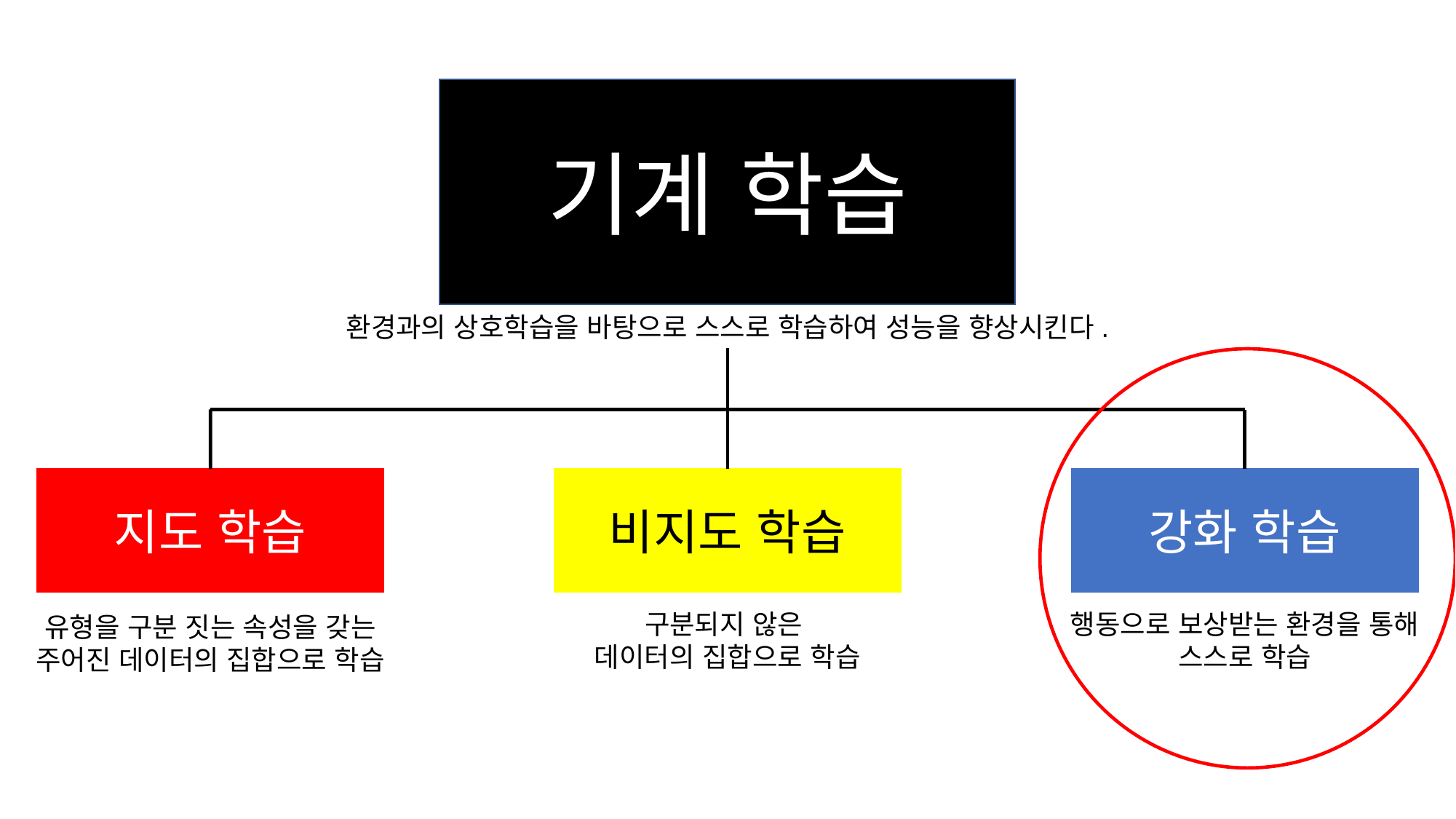

기계 학습
환경과의 상호학습을 바탕으로 스스로 학습하여 성능을 향상시킨다.

강화 학습
비지도 학습
지도 학습
행동으로 보상받는 환경을 통해
스스로 학습
구분되지 않은
데이터의 집합으로 학습
유형을 구분 짓는 속성을 갖는
주어진 데이터의 집합으로 학습